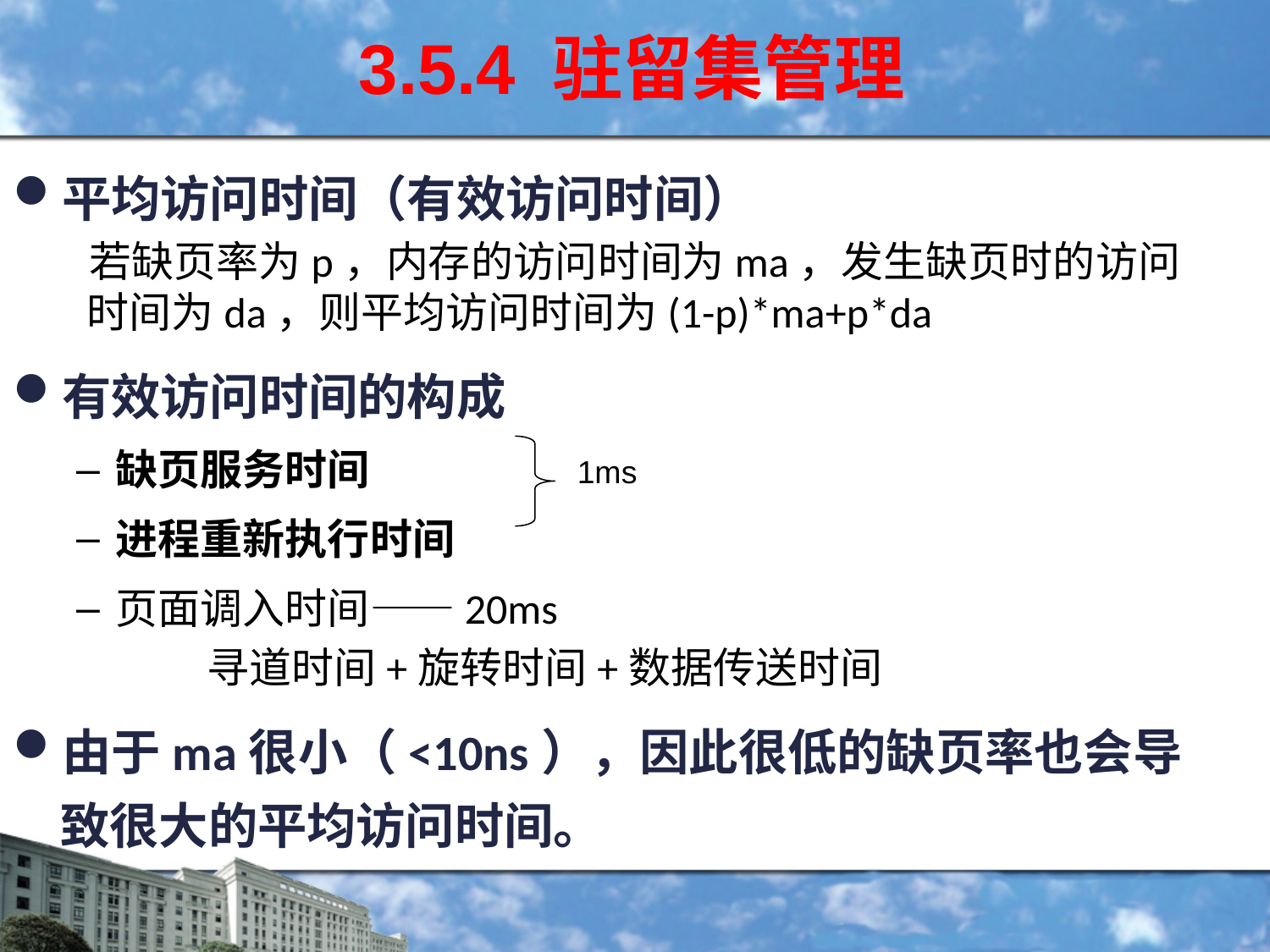

3.5.4 驻留集管理
平均访问时间（有效访问时间）
       若缺页率为p，内存的访问时间为ma，发生缺页时的访问时间为da，则平均访问时间为(1-p)*ma+p*da
有效访问时间的构成
缺页服务时间
进程重新执行时间
页面调入时间——20ms
      寻道时间+旋转时间+数据传送时间
由于ma很小（<10ns），因此很低的缺页率也会导致很大的平均访问时间。

1ms